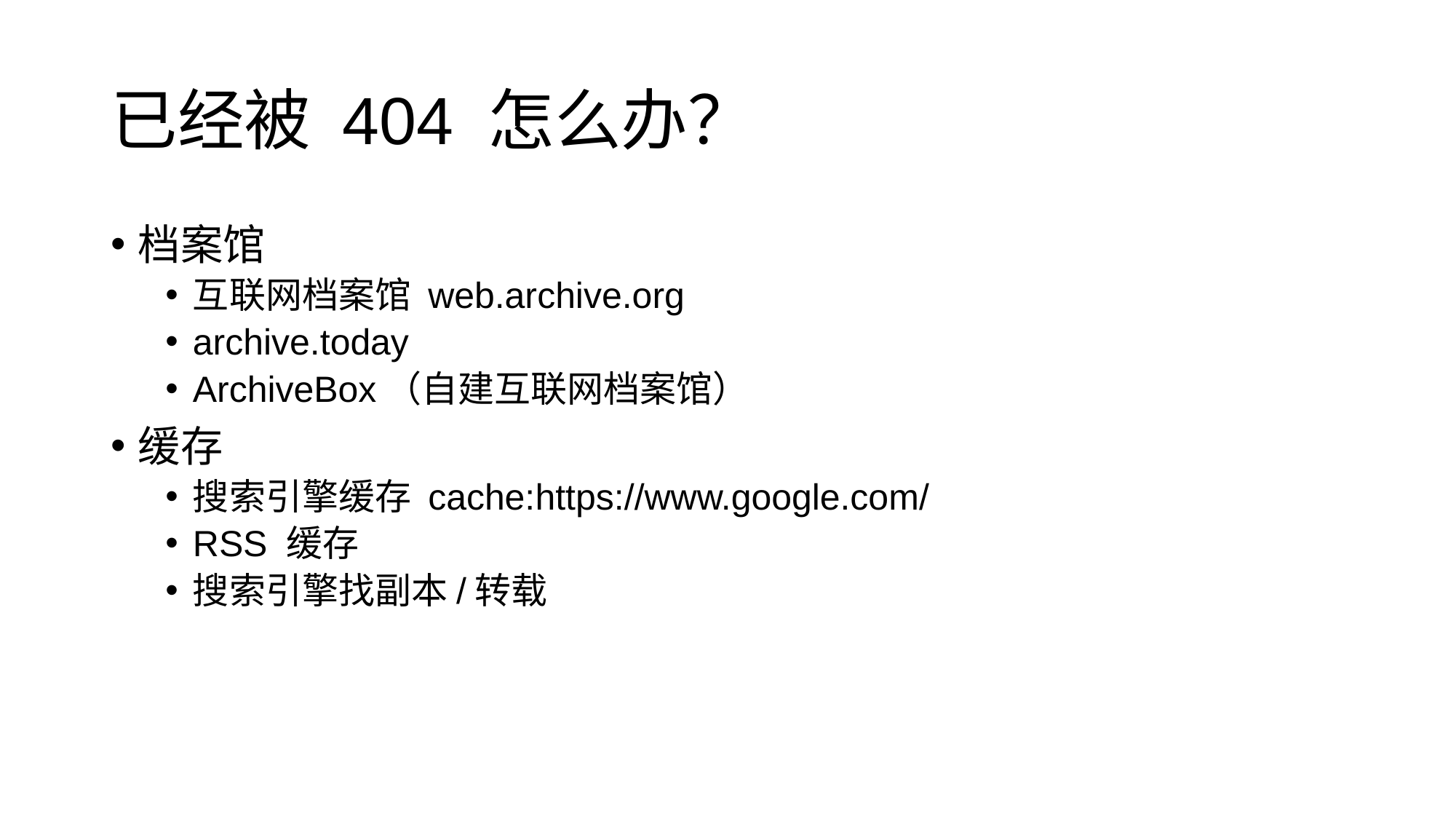

# 已经被 404 怎么办？
档案馆
互联网档案馆 web.archive.org
archive.today
ArchiveBox（自建互联网档案馆）
缓存
搜索引擎缓存 cache:https://www.google.com/
RSS 缓存
搜索引擎找副本/转载